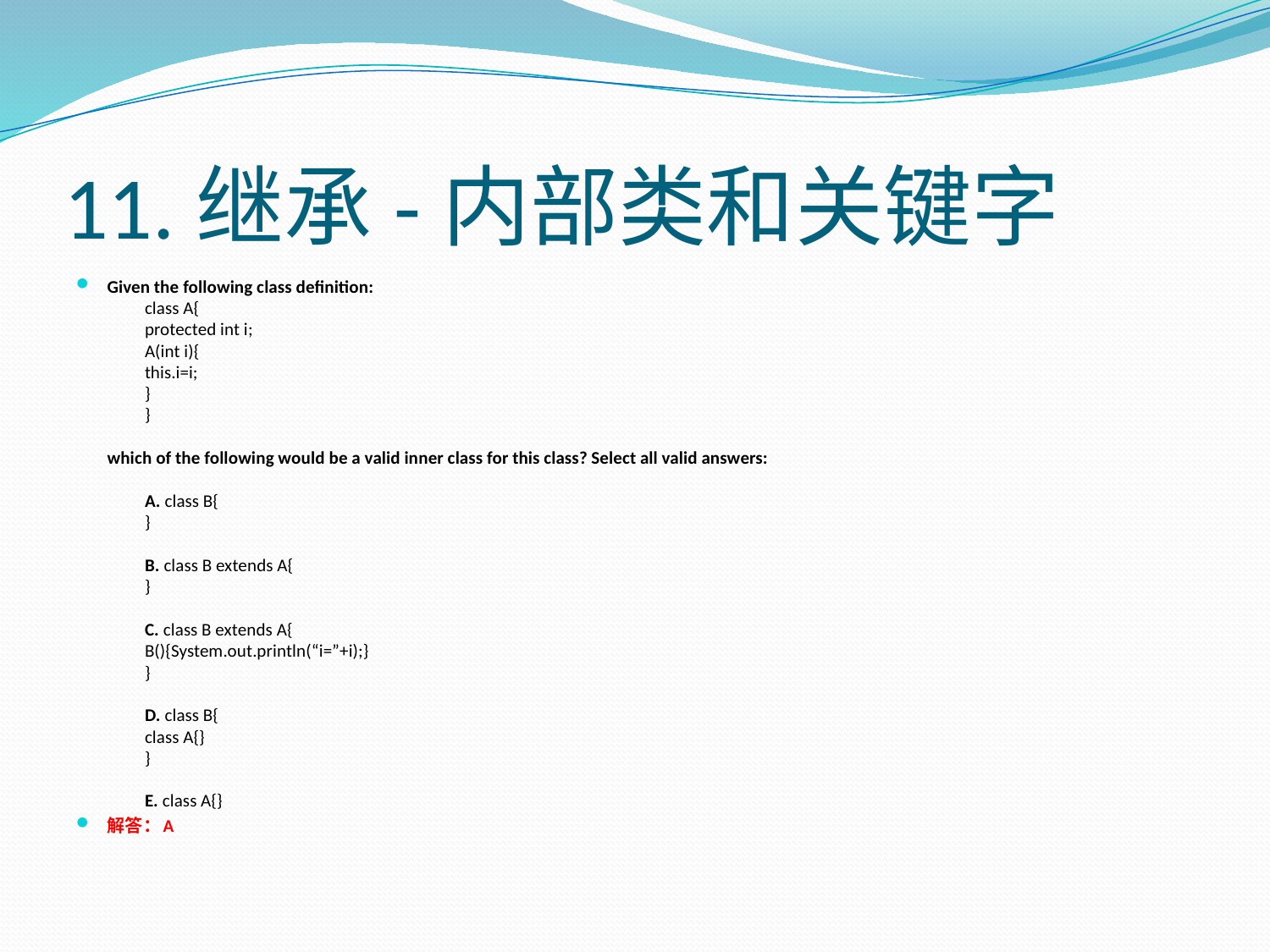

# 11.继承-内部类和关键字
Given the following class definition:
　　class A{
　　protected int i;
　　A(int i){
　　this.i=i;
　　}
　　}
which of the following would be a valid inner class for this class? Select all valid answers:
　　A. class B{
　　}
　　B. class B extends A{
　　}
　　C. class B extends A{
　　B(){System.out.println(“i=”+i);}
　　}
　　D. class B{
　　class A{}
　　}
　　E. class A{}
解答：A